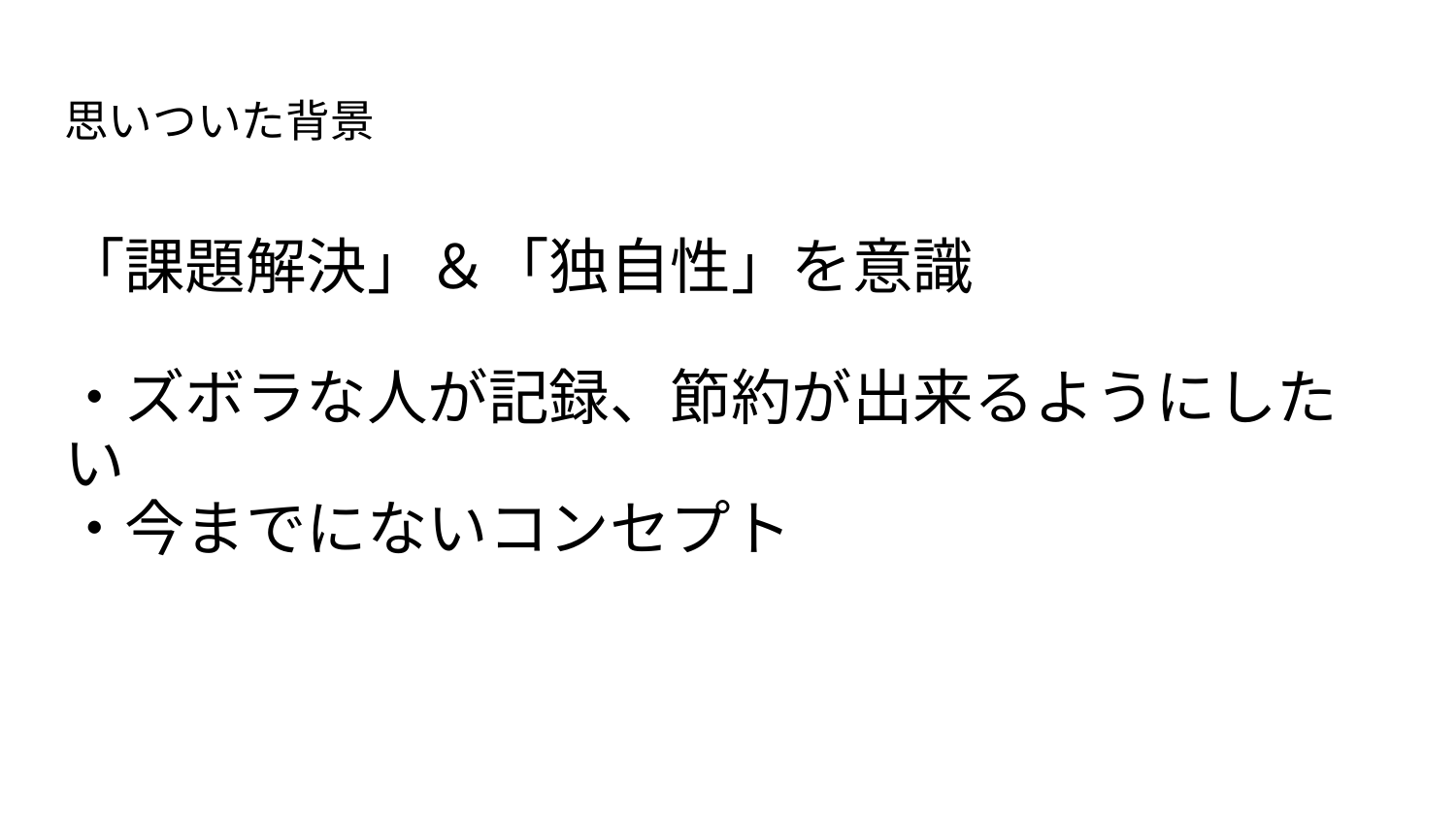

# 思いついた背景

「課題解決」＆「独自性」を意識

・ズボラな人が記録、節約が出来るようにしたい
・今までにないコンセプト